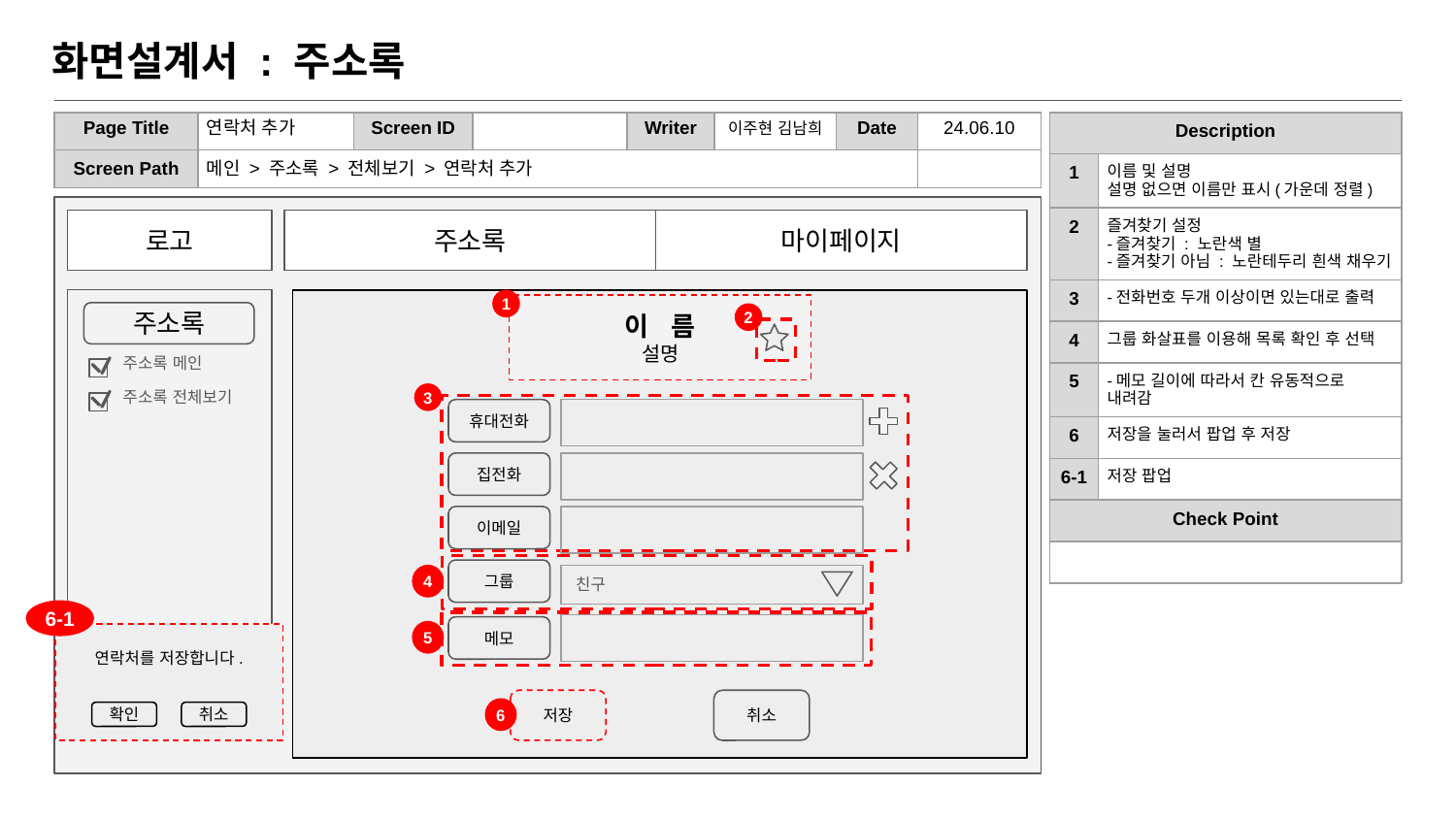

# 화면설계서 : 주소록
| Page Title | 연락처 추가 | Screen ID |  | Writer | 이주현 김남희 | Date | 24.06.10 |
| --- | --- | --- | --- | --- | --- | --- | --- |
| Screen Path | 메인 > 주소록 > 전체보기 > 연락처 추가 |  |  |  |  |  |  |
| Description |  |
| --- | --- |
| 1 | 이름 및 설명 설명 없으면 이름만 표시(가운데 정렬) |
| 2 | 즐겨찾기 설정 -즐겨찾기 : 노란색 별 -즐겨찾기 아님 : 노란테두리 흰색 채우기 |
| 3 | -전화번호 두개 이상이면 있는대로 출력 |
| 4 | 그룹 화살표를 이용해 목록 확인 후 선택 |
| 5 | -메모 길이에 따라서 칸 유동적으로 내려감 |
| 6 | 저장을 눌러서 팝업 후 저장 |
| 6-1 | 저장 팝업 |
| Check Point |  |
|  |  |

로고
주소록
마이페이지

1

이   름
설명
주소록
2

주소록 메인

주소록 전체보기
3

휴대전화

집전화

이메일

친구
그룹
4

6-1

메모
5
연락처를 저장합니다.

저장
취소
6
확인
취소